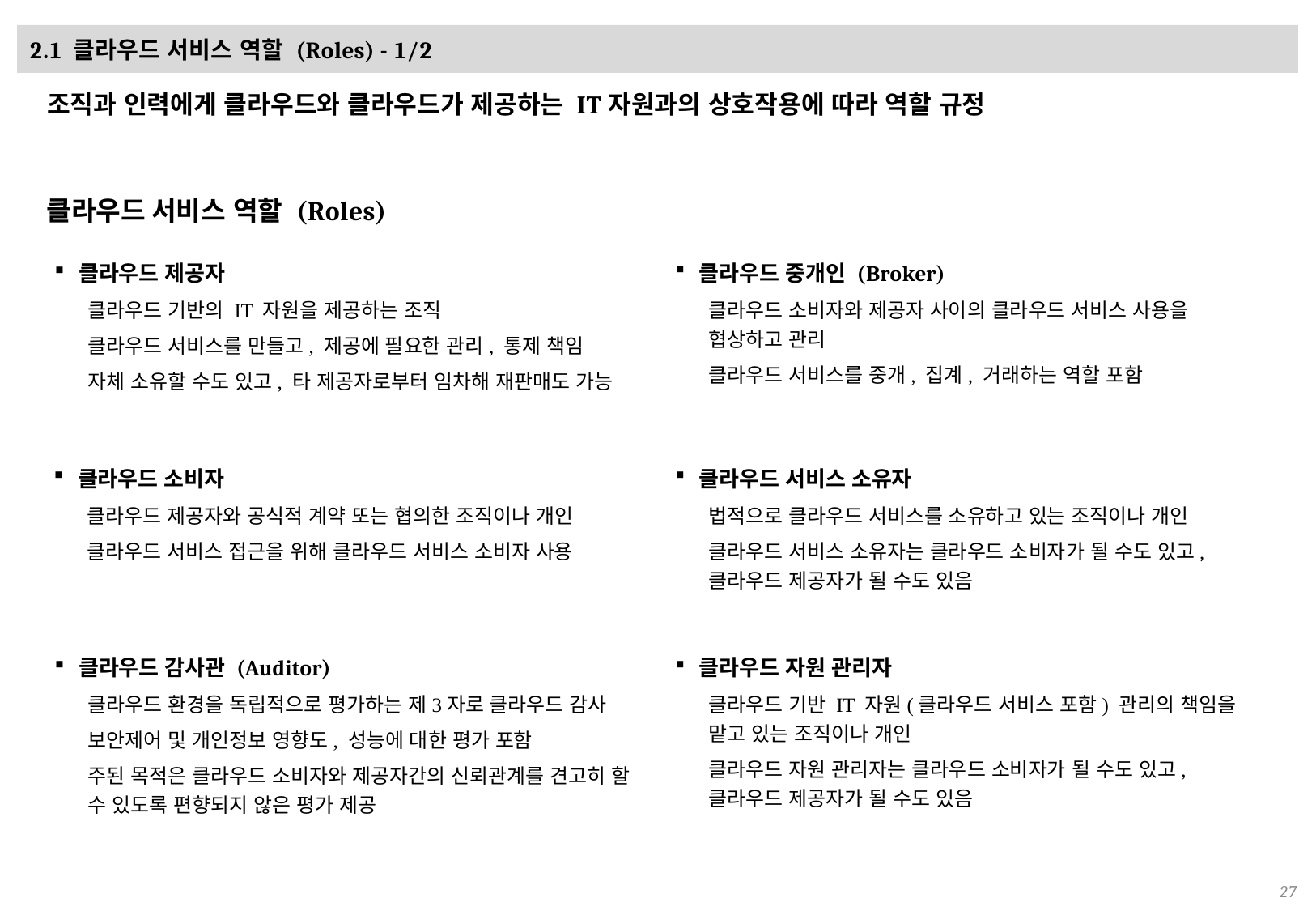

# 2.1 클라우드 서비스 역할 (Roles) - 1/2
조직과 인력에게 클라우드와 클라우드가 제공하는 IT자원과의 상호작용에 따라 역할 규정
클라우드 서비스 역할 (Roles)
클라우드 제공자
클라우드 기반의 IT 자원을 제공하는 조직
클라우드 서비스를 만들고, 제공에 필요한 관리, 통제 책임
자체 소유할 수도 있고, 타 제공자로부터 임차해 재판매도 가능
클라우드 중개인 (Broker)
클라우드 소비자와 제공자 사이의 클라우드 서비스 사용을 협상하고 관리
클라우드 서비스를 중개, 집계, 거래하는 역할 포함
클라우드 소비자
클라우드 제공자와 공식적 계약 또는 협의한 조직이나 개인
클라우드 서비스 접근을 위해 클라우드 서비스 소비자 사용
클라우드 서비스 소유자
법적으로 클라우드 서비스를 소유하고 있는 조직이나 개인
클라우드 서비스 소유자는 클라우드 소비자가 될 수도 있고, 클라우드 제공자가 될 수도 있음
클라우드 감사관 (Auditor)
클라우드 환경을 독립적으로 평가하는 제3자로 클라우드 감사
보안제어 및 개인정보 영향도, 성능에 대한 평가 포함
주된 목적은 클라우드 소비자와 제공자간의 신뢰관계를 견고히 할 수 있도록 편향되지 않은 평가 제공
클라우드 자원 관리자
클라우드 기반 IT 자원(클라우드 서비스 포함) 관리의 책임을 맡고 있는 조직이나 개인
클라우드 자원 관리자는 클라우드 소비자가 될 수도 있고, 클라우드 제공자가 될 수도 있음